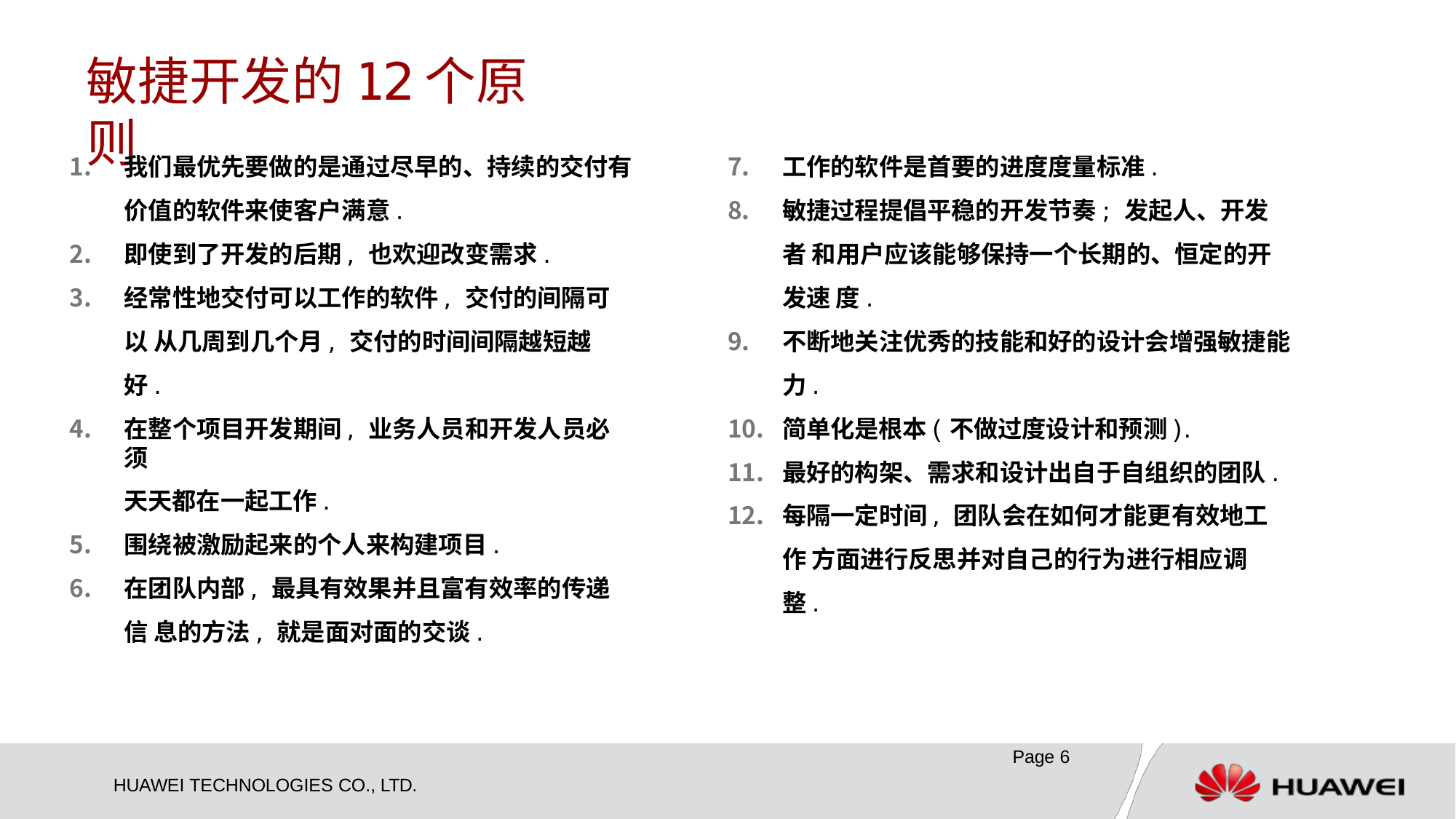

# 敏捷开发的12个原则
我们最优先要做的是通过尽早的、持续的交付有 价值的软件来使客户满意.
即使到了开发的后期, 也欢迎改变需求.
经常性地交付可以工作的软件, 交付的间隔可以 从几周到几个月, 交付的时间间隔越短越好.
在整个项目开发期间, 业务人员和开发人员必须
天天都在一起工作.
围绕被激励起来的个人来构建项目.
在团队内部, 最具有效果并且富有效率的传递信 息的方法, 就是面对面的交谈.
工作的软件是首要的进度度量标准.
敏捷过程提倡平稳的开发节奏; 发起人、开发者 和用户应该能够保持一个长期的、恒定的开发速 度.
不断地关注优秀的技能和好的设计会增强敏捷能 力.
简单化是根本(不做过度设计和预测).
最好的构架、需求和设计出自于自组织的团队.
每隔一定时间, 团队会在如何才能更有效地工作 方面进行反思并对自己的行为进行相应调整.
Page 6
HUAWEI TECHNOLOGIES CO., LTD.